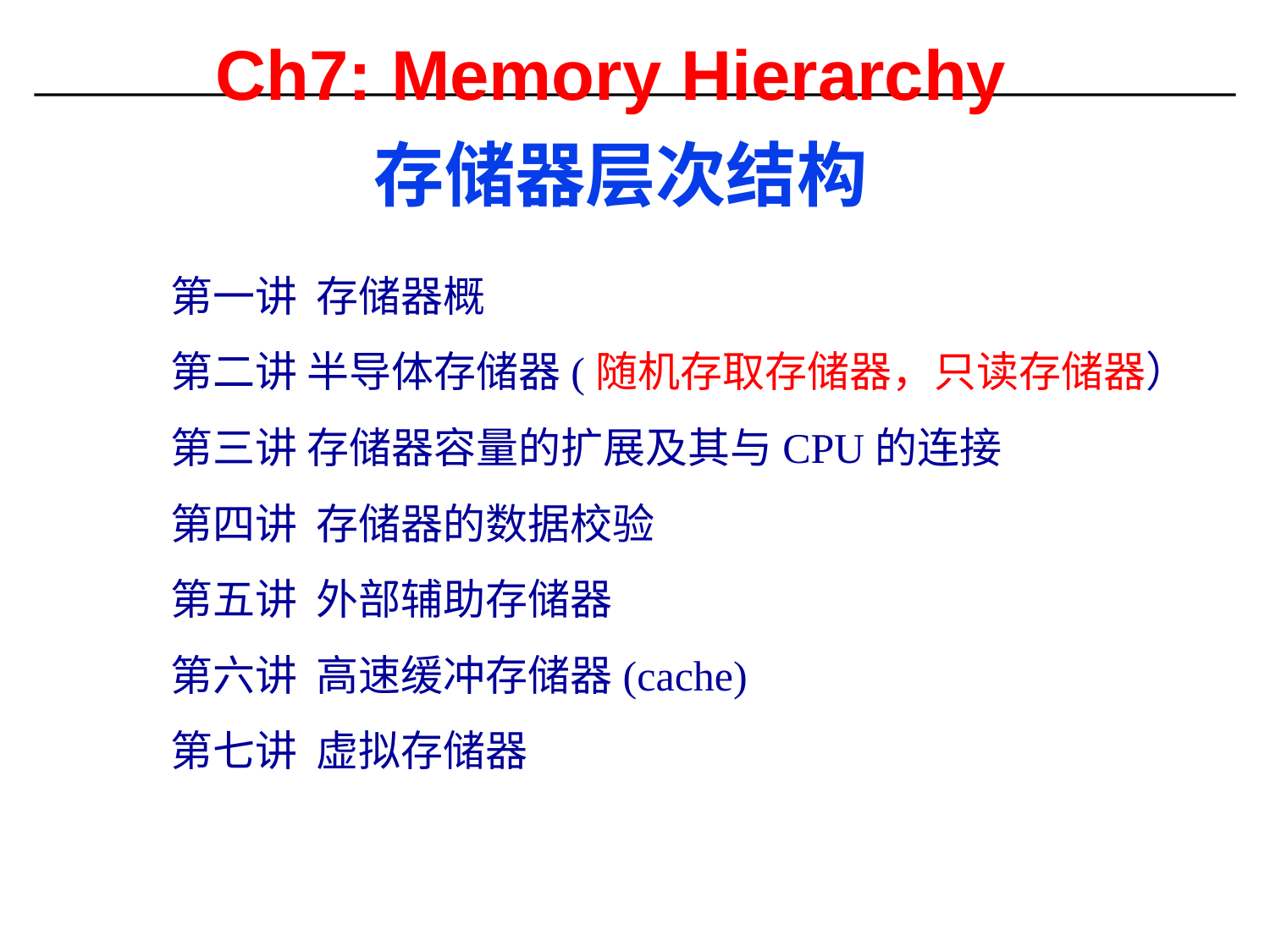

Ch7: Memory Hierarchy
存储器层次结构
第一讲  存储器概
第二讲 半导体存储器(随机存取存储器，只读存储器）
第三讲 存储器容量的扩展及其与CPU的连接
第四讲  存储器的数据校验
第五讲  外部辅助存储器
第六讲  高速缓冲存储器(cache)
第七讲  虚拟存储器